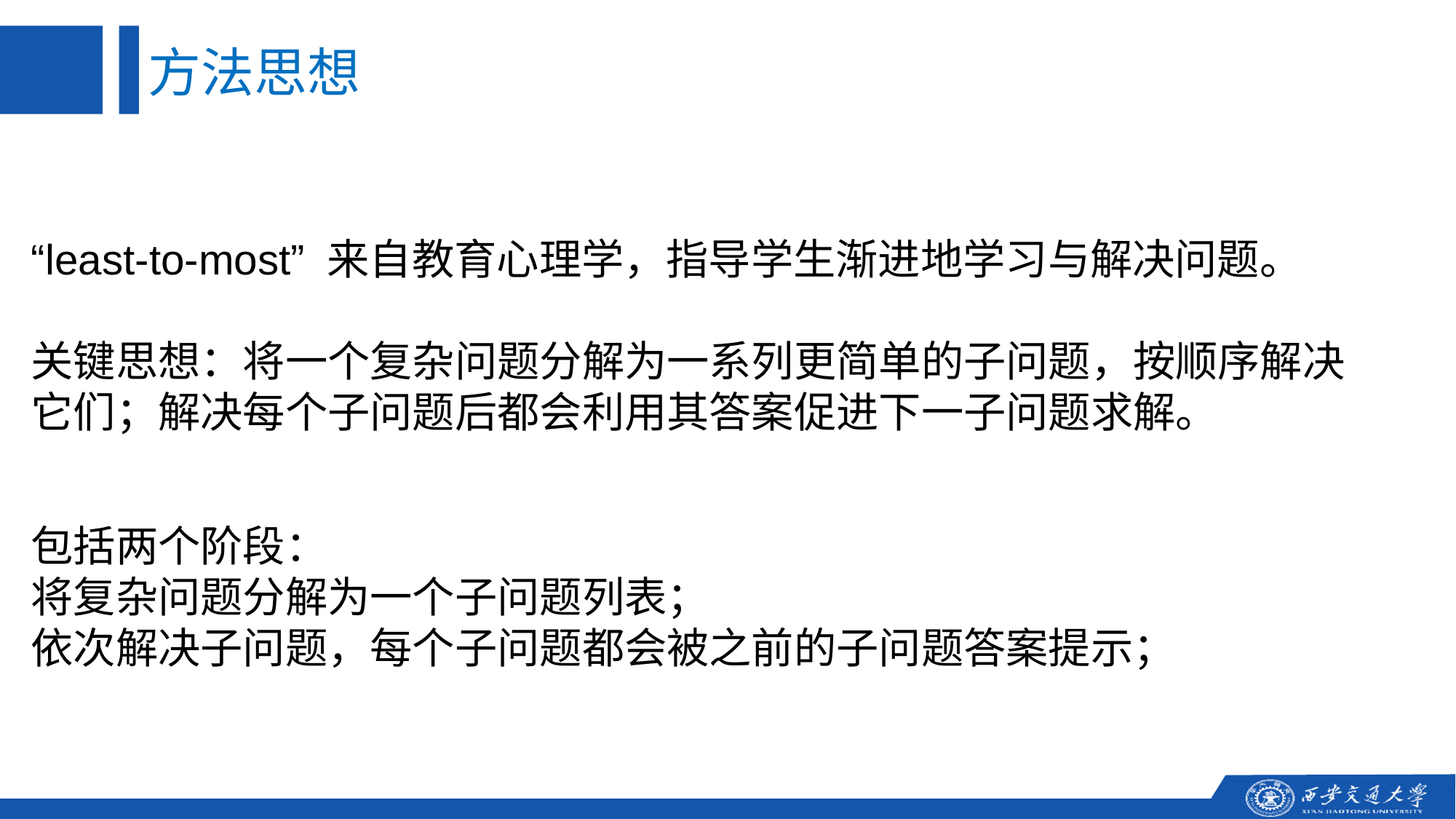

# 方法思想
“least-to-most” 来自教育心理学，指导学生渐进地学习与解决问题。

关键思想：将一个复杂问题分解为一系列更简单的子问题，按顺序解决它们；解决每个子问题后都会利用其答案促进下一子问题求解。
包括两个阶段：
将复杂问题分解为一个子问题列表；
依次解决子问题，每个子问题都会被之前的子问题答案提示；